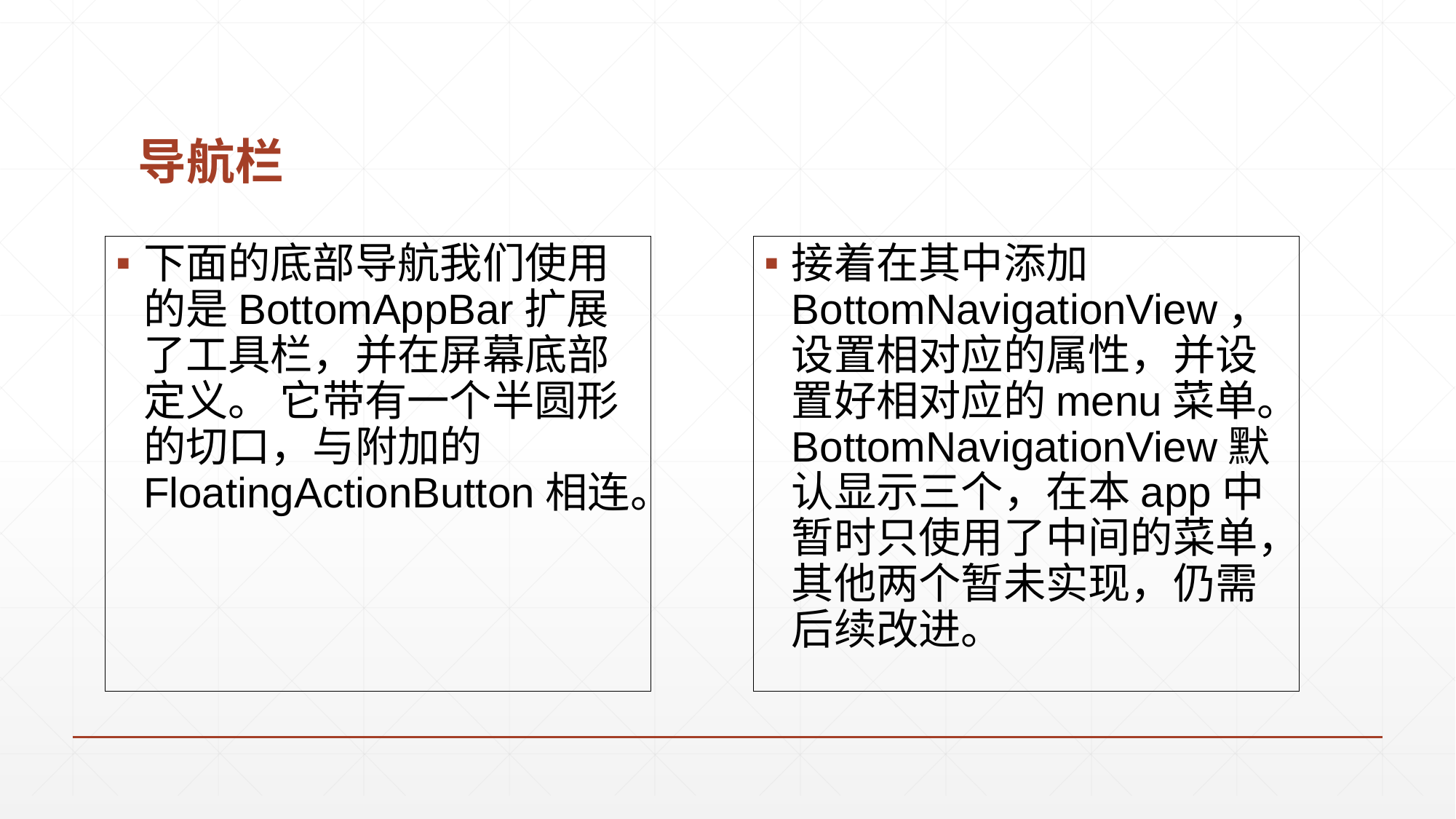

# 导航栏
接着在其中添加BottomNavigationView，设置相对应的属性，并设置好相对应的menu菜单。BottomNavigationView默认显示三个，在本app中暂时只使用了中间的菜单，其他两个暂未实现，仍需后续改进。

下面的底部导航我们使用的是BottomAppBar扩展了工具栏，并在屏幕底部定义。 它带有一个半圆形的切口，与附加的FloatingActionButton相连。